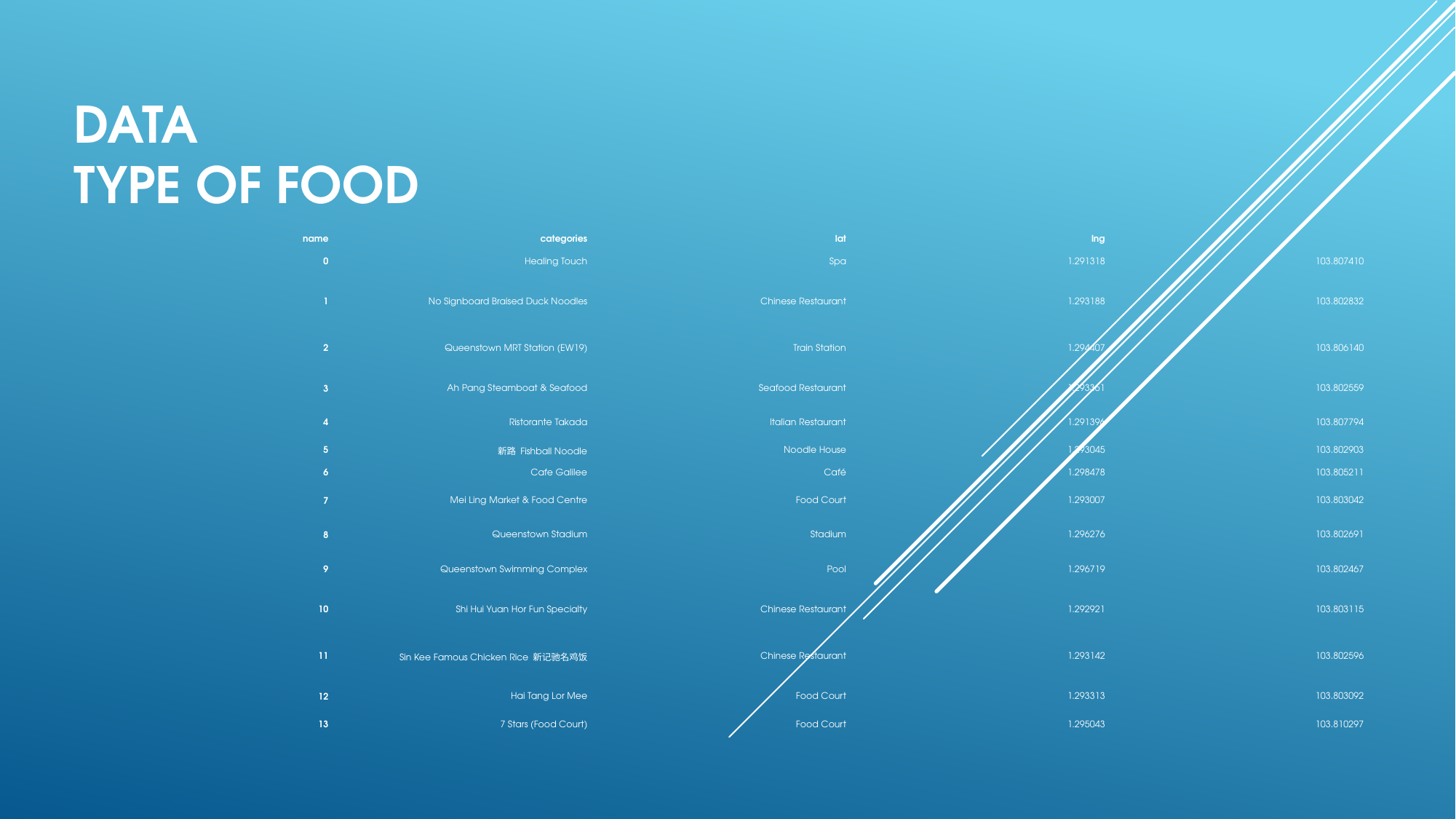

# Data Type of food

| name | categories | lat | lng |  |
| --- | --- | --- | --- | --- |
| 0 | Healing Touch | Spa | 1.291318 | 103.807410 |
| 1 | No Signboard Braised Duck Noodles | Chinese Restaurant | 1.293188 | 103.802832 |
| 2 | Queenstown MRT Station (EW19) | Train Station | 1.294407 | 103.806140 |
| 3 | Ah Pang Steamboat & Seafood | Seafood Restaurant | 1.293361 | 103.802559 |
| 4 | Ristorante Takada | Italian Restaurant | 1.291396 | 103.807794 |
| 5 | 新路 Fishball Noodle | Noodle House | 1.293045 | 103.802903 |
| 6 | Cafe Galilee | Café | 1.298478 | 103.805211 |
| 7 | Mei Ling Market & Food Centre | Food Court | 1.293007 | 103.803042 |
| 8 | Queenstown Stadium | Stadium | 1.296276 | 103.802691 |
| 9 | Queenstown Swimming Complex | Pool | 1.296719 | 103.802467 |
| 10 | Shi Hui Yuan Hor Fun Specialty | Chinese Restaurant | 1.292921 | 103.803115 |
| 11 | Sin Kee Famous Chicken Rice 新记驰名鸡饭 | Chinese Restaurant | 1.293142 | 103.802596 |
| 12 | Hai Tang Lor Mee | Food Court | 1.293313 | 103.803092 |
| 13 | 7 Stars (Food Court) | Food Court | 1.295043 | 103.810297 |